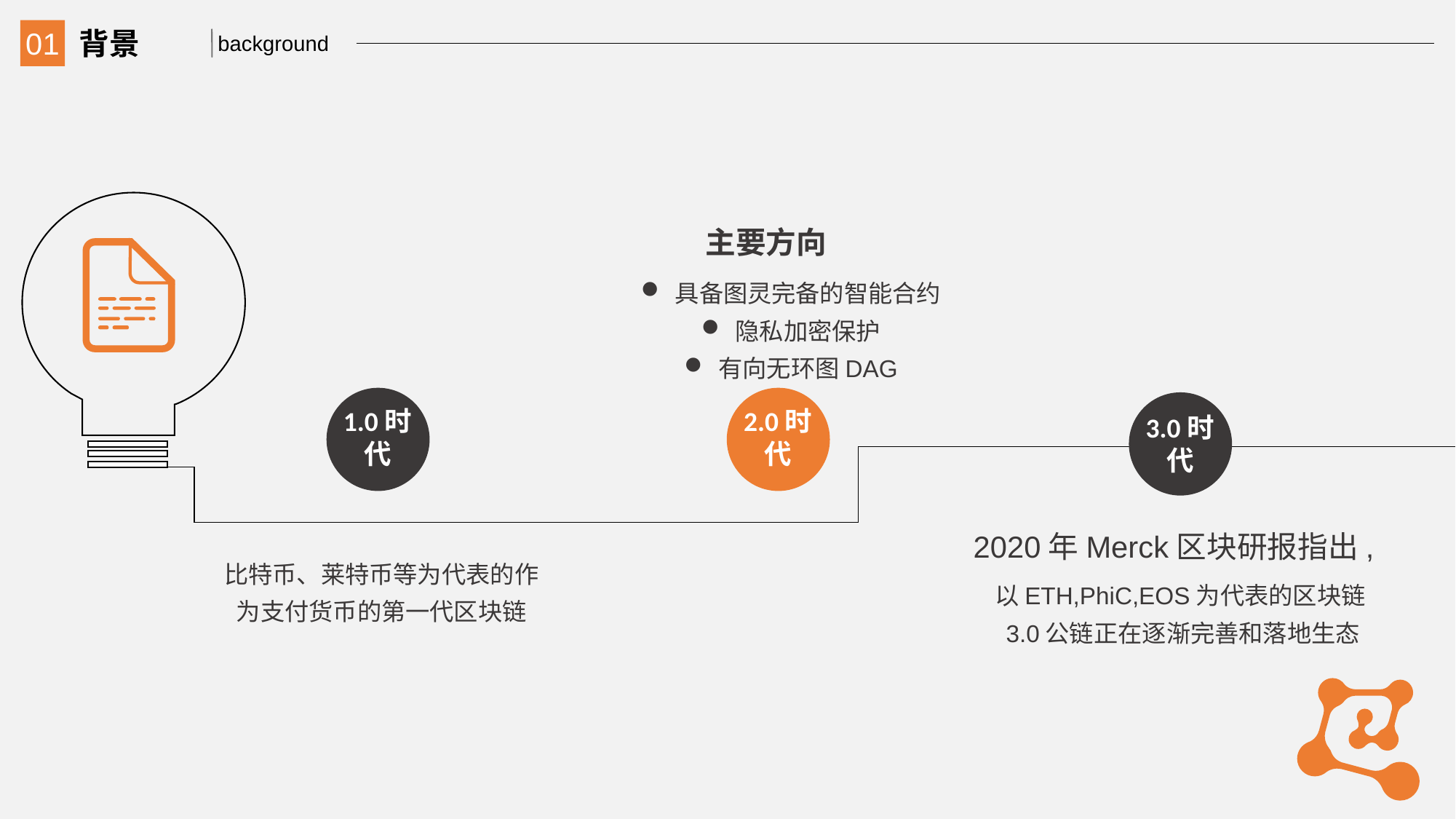

01
背景

background

主要方向

具备图灵完备的智能合约
隐私加密保护
有向无环图DAG

1.0时代

2.0时代

3.0时代
2020年Merck区块研报指出,
比特币、莱特币等为代表的作为支付货币的第一代区块链
以ETH,PhiC,EOS为代表的区块链3.0公链正在逐渐完善和落地生态